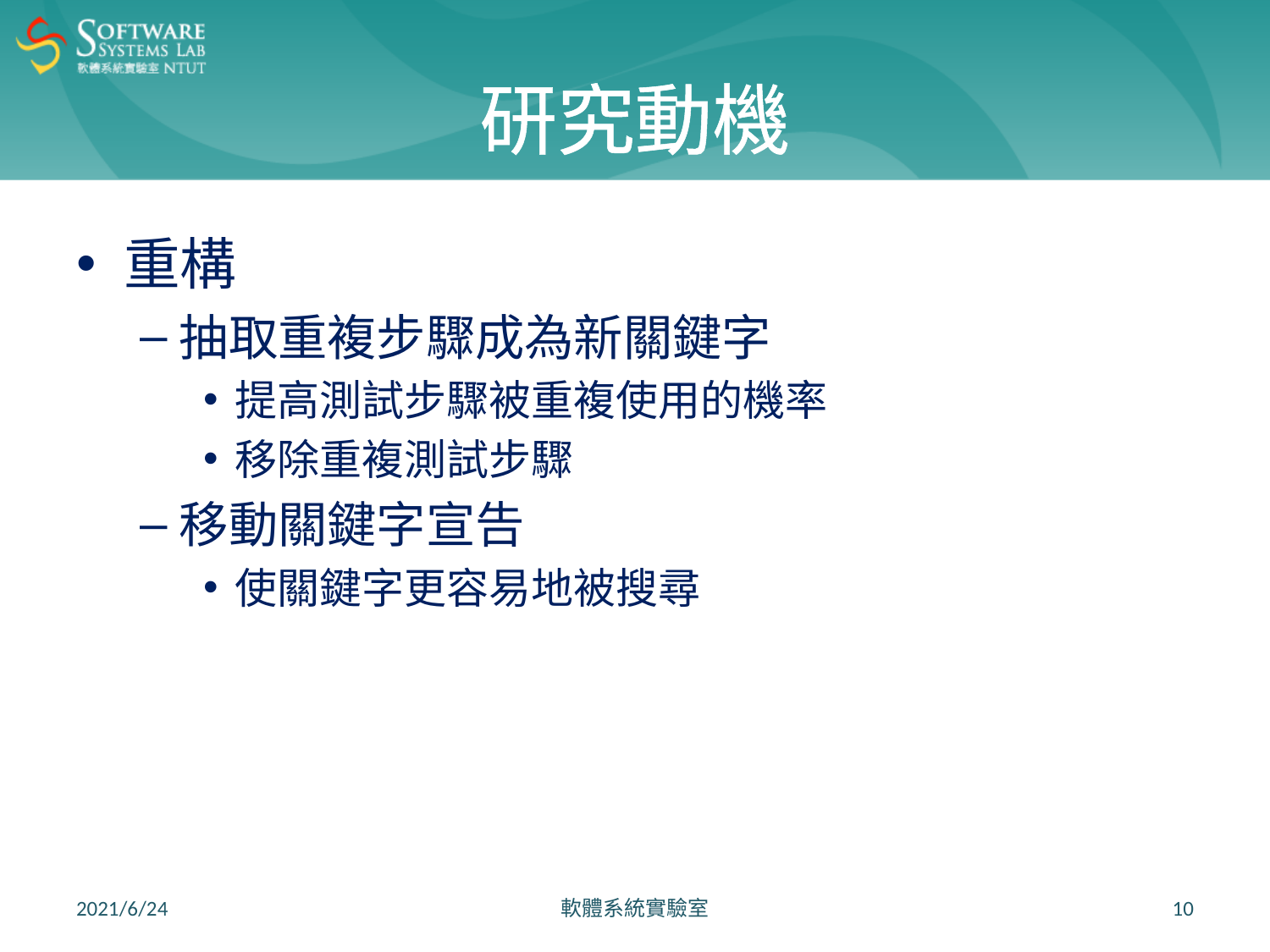

# 研究動機
重構
抽取重複步驟成為新關鍵字
提高測試步驟被重複使用的機率
移除重複測試步驟
移動關鍵字宣告
使關鍵字更容易地被搜尋
2021/6/24
軟體系統實驗室
10